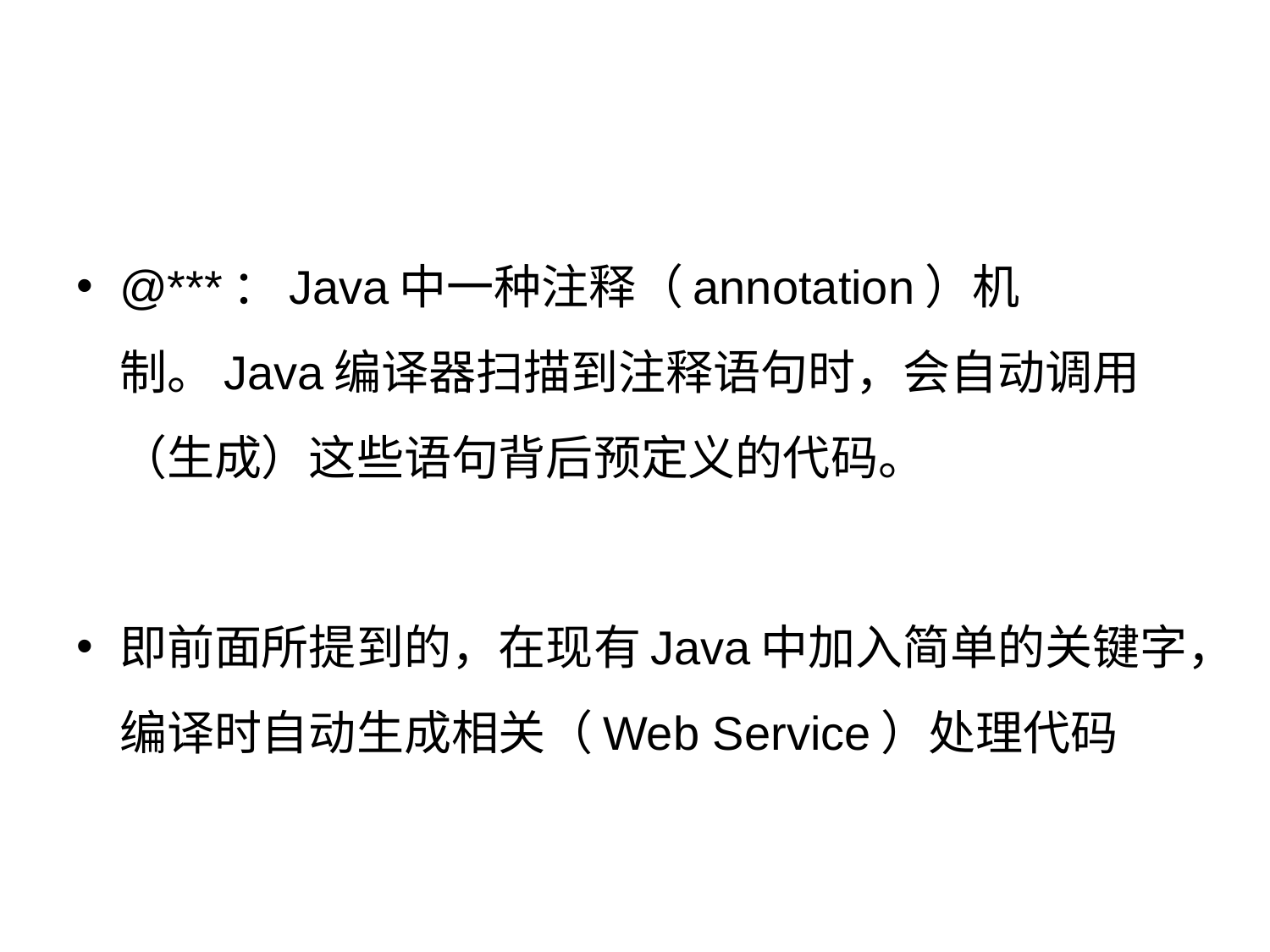

#
@***：Java中一种注释（annotation）机制。Java编译器扫描到注释语句时，会自动调用（生成）这些语句背后预定义的代码。

即前面所提到的，在现有Java中加入简单的关键字，编译时自动生成相关（Web Service）处理代码